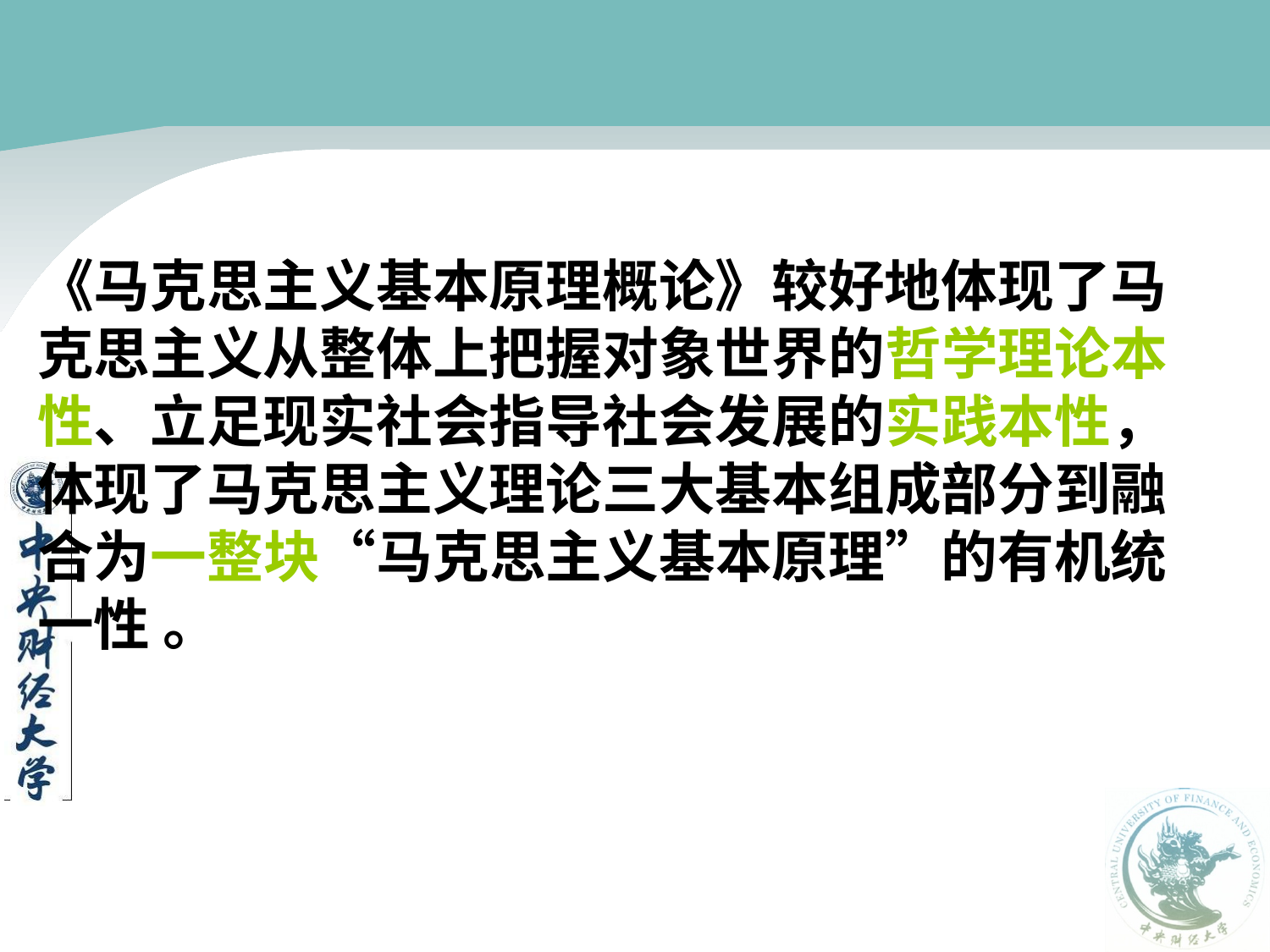

#

《马克思主义基本原理概论》较好地体现了马克思主义从整体上把握对象世界的哲学理论本性、立足现实社会指导社会发展的实践本性，体现了马克思主义理论三大基本组成部分到融合为一整块“马克思主义基本原理”的有机统一性 。